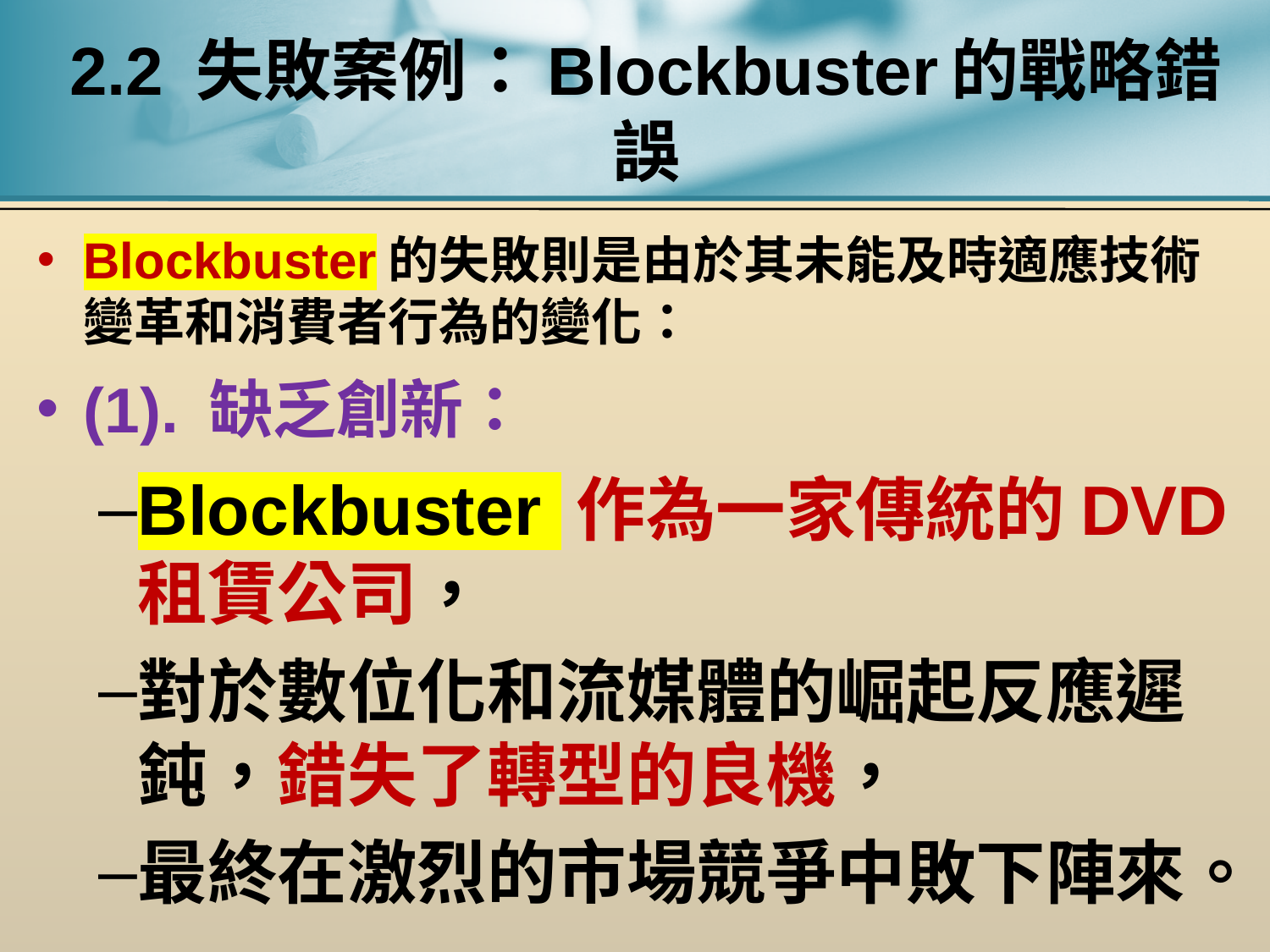

# 2.2 失敗案例：Blockbuster的戰略錯誤
Blockbuster的失敗則是由於其未能及時適應技術變革和消費者行為的變化：
(1). 缺乏創新：
Blockbuster 作為一家傳統的DVD租賃公司，
對於數位化和流媒體的崛起反應遲鈍，錯失了轉型的良機，
最終在激烈的市場競爭中敗下陣來。